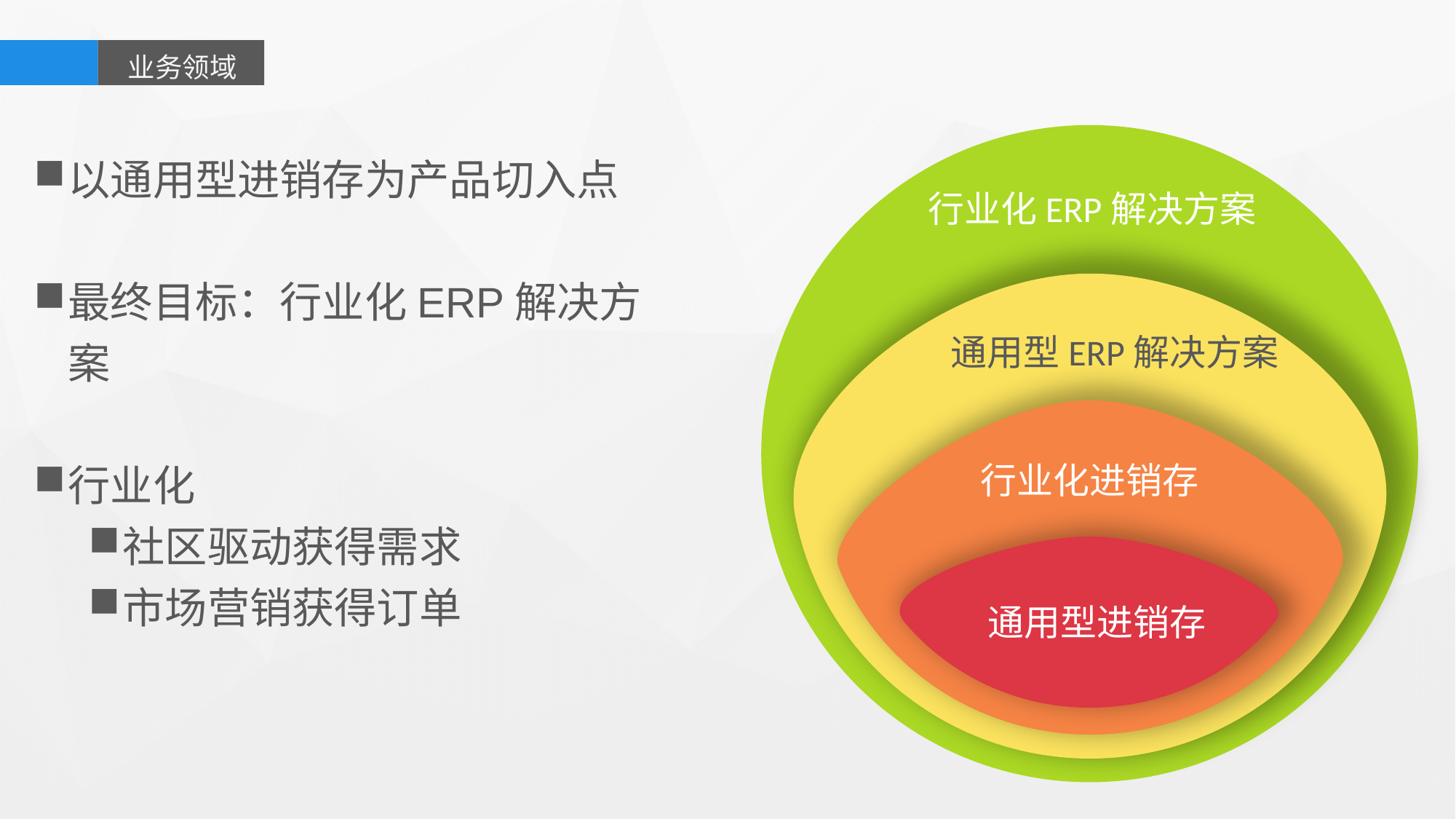

业务领域

以通用型进销存为产品切入点

最终目标：行业化ERP解决方案

行业化
社区驱动获得需求
市场营销获得订单
行业化ERP解决方案
通用型ERP解决方案
行业化进销存
通用型进销存